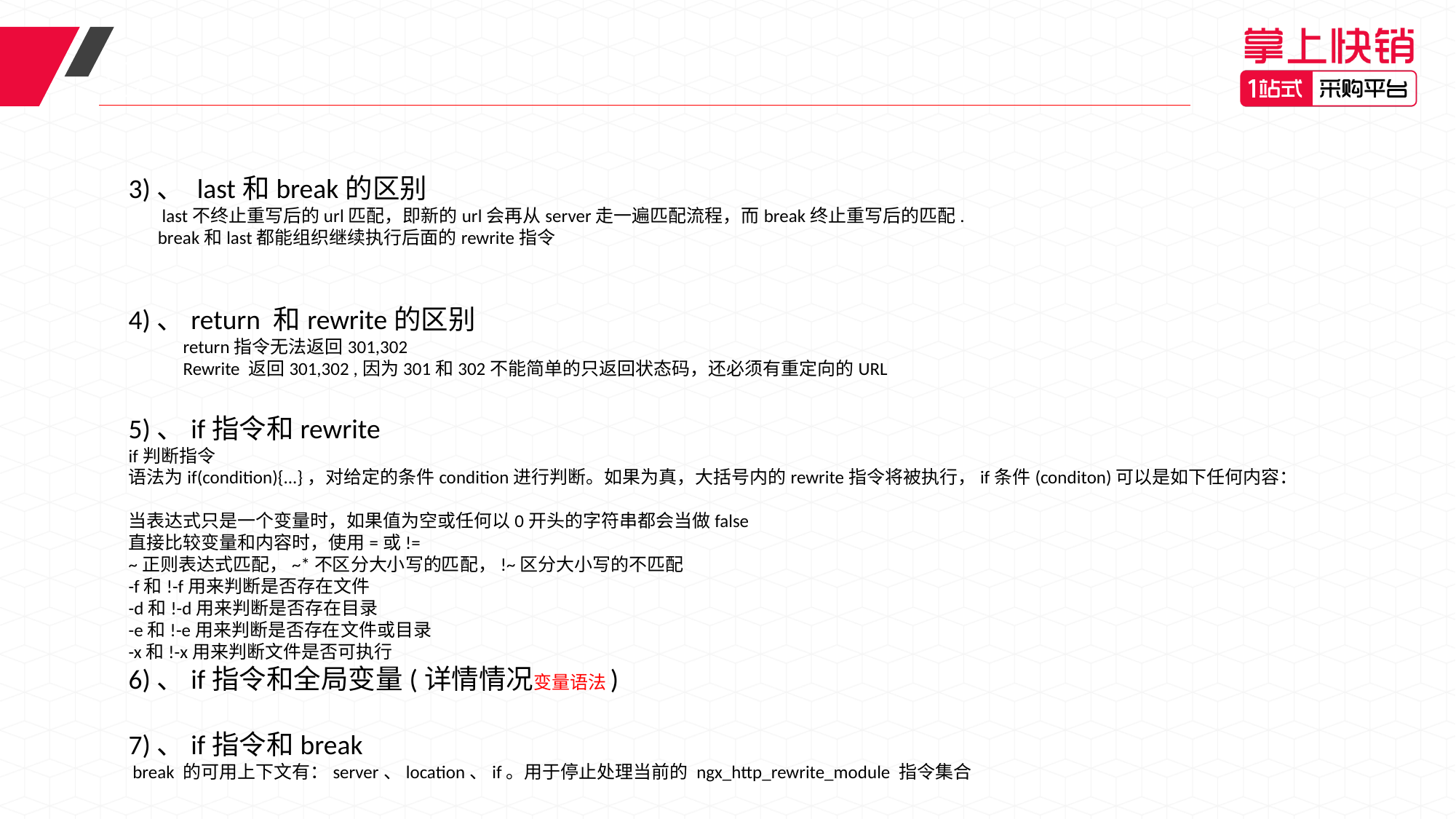

3)、 last和break的区别
        last不终止重写后的url匹配，即新的url会再从server走一遍匹配流程，而break终止重写后的匹配.
       break和last都能组织继续执行后面的rewrite指令

4)、return 和rewrite的区别
return指令无法返回301,302
Rewrite 返回301,302 ,因为301和302不能简单的只返回状态码，还必须有重定向的URL

5)、if指令和rewrite
if判断指令
语法为if(condition){...}，对给定的条件condition进行判断。如果为真，大括号内的rewrite指令将被执行，if条件(conditon)可以是如下任何内容：

当表达式只是一个变量时，如果值为空或任何以0开头的字符串都会当做false
直接比较变量和内容时，使用=或!=
~正则表达式匹配，~*不区分大小写的匹配，!~区分大小写的不匹配
-f和!-f用来判断是否存在文件
-d和!-d用来判断是否存在目录
-e和!-e用来判断是否存在文件或目录
-x和!-x用来判断文件是否可执行
6)、if指令和全局变量(详情情况变量语法)

7)、if指令和break
 break 的可用上下文有：server、location、if。用于停止处理当前的 ngx_http_rewrite_module 指令集合